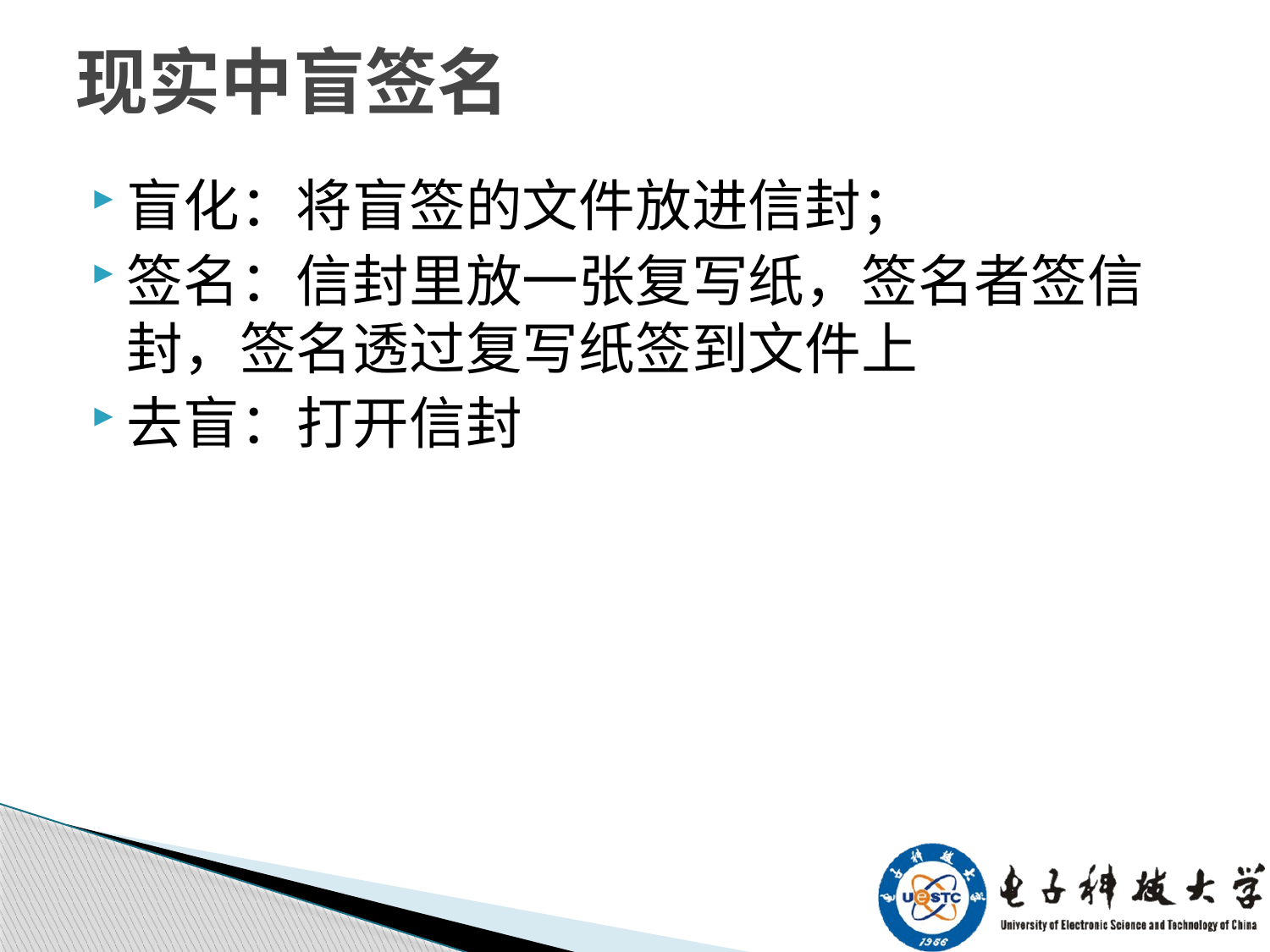

# 现实中盲签名
盲化：将盲签的文件放进信封；
签名：信封里放一张复写纸，签名者签信封，签名透过复写纸签到文件上
去盲：打开信封